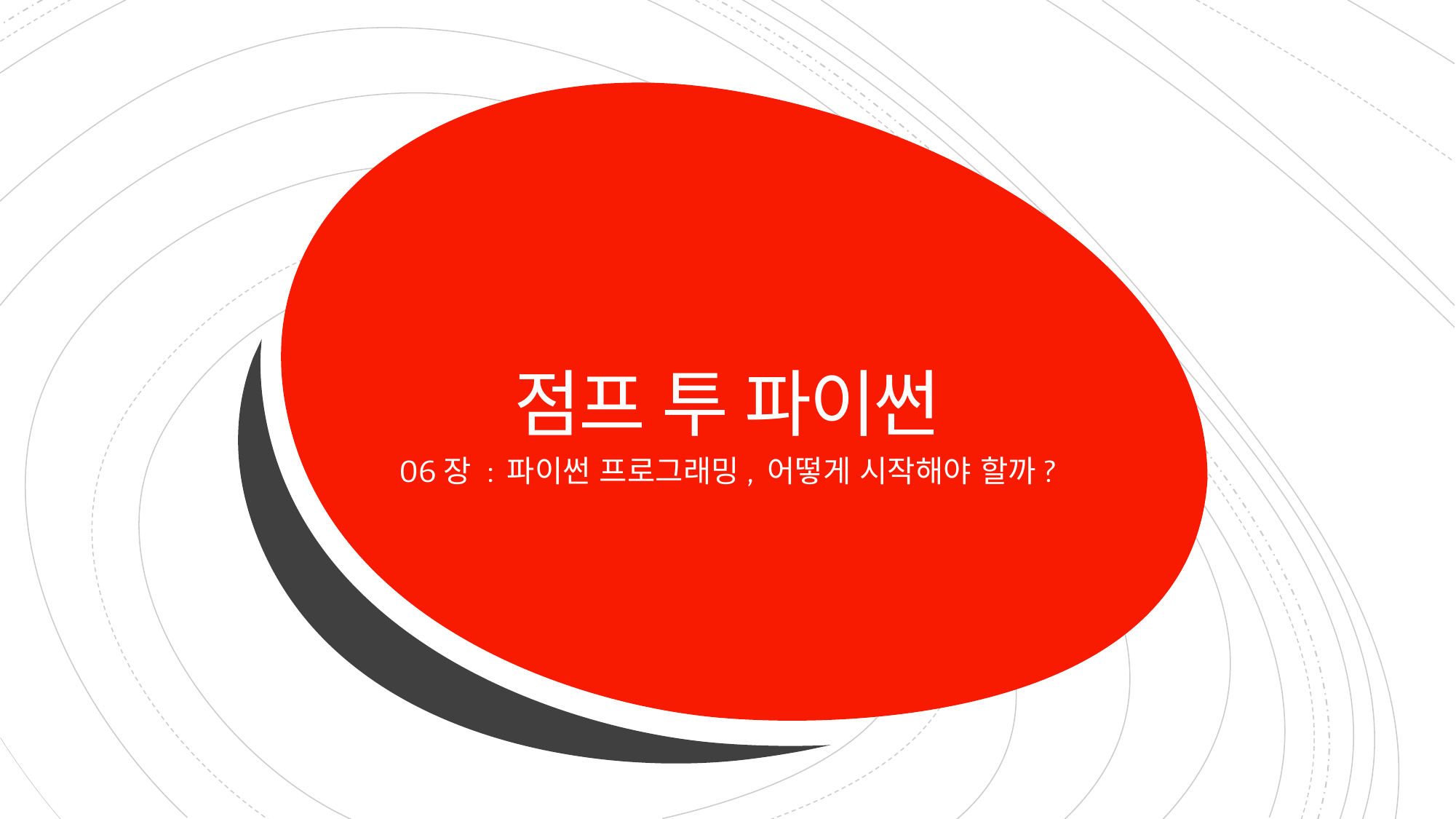

# 점프 투 파이썬

06장 : 파이썬 프로그래밍, 어떻게 시작해야 할까?